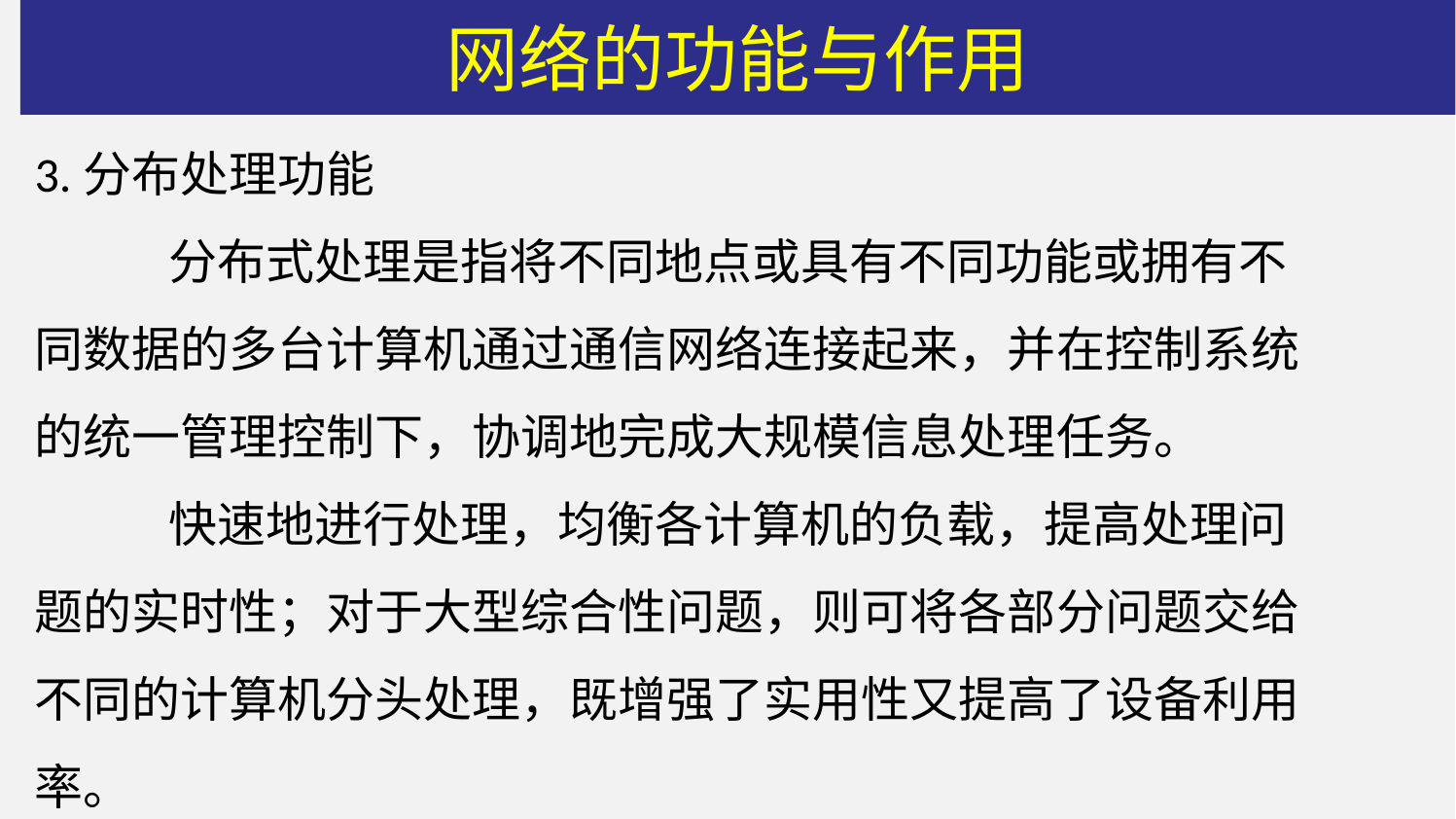

# 网络的功能与作用
3.分布处理功能
         分布式处理是指将不同地点或具有不同功能或拥有不同数据的多台计算机通过通信网络连接起来，并在控制系统的统一管理控制下，协调地完成大规模信息处理任务。
         快速地进行处理，均衡各计算机的负载，提高处理问题的实时性；对于大型综合性问题，则可将各部分问题交给不同的计算机分头处理，既增强了实用性又提高了设备利用率。